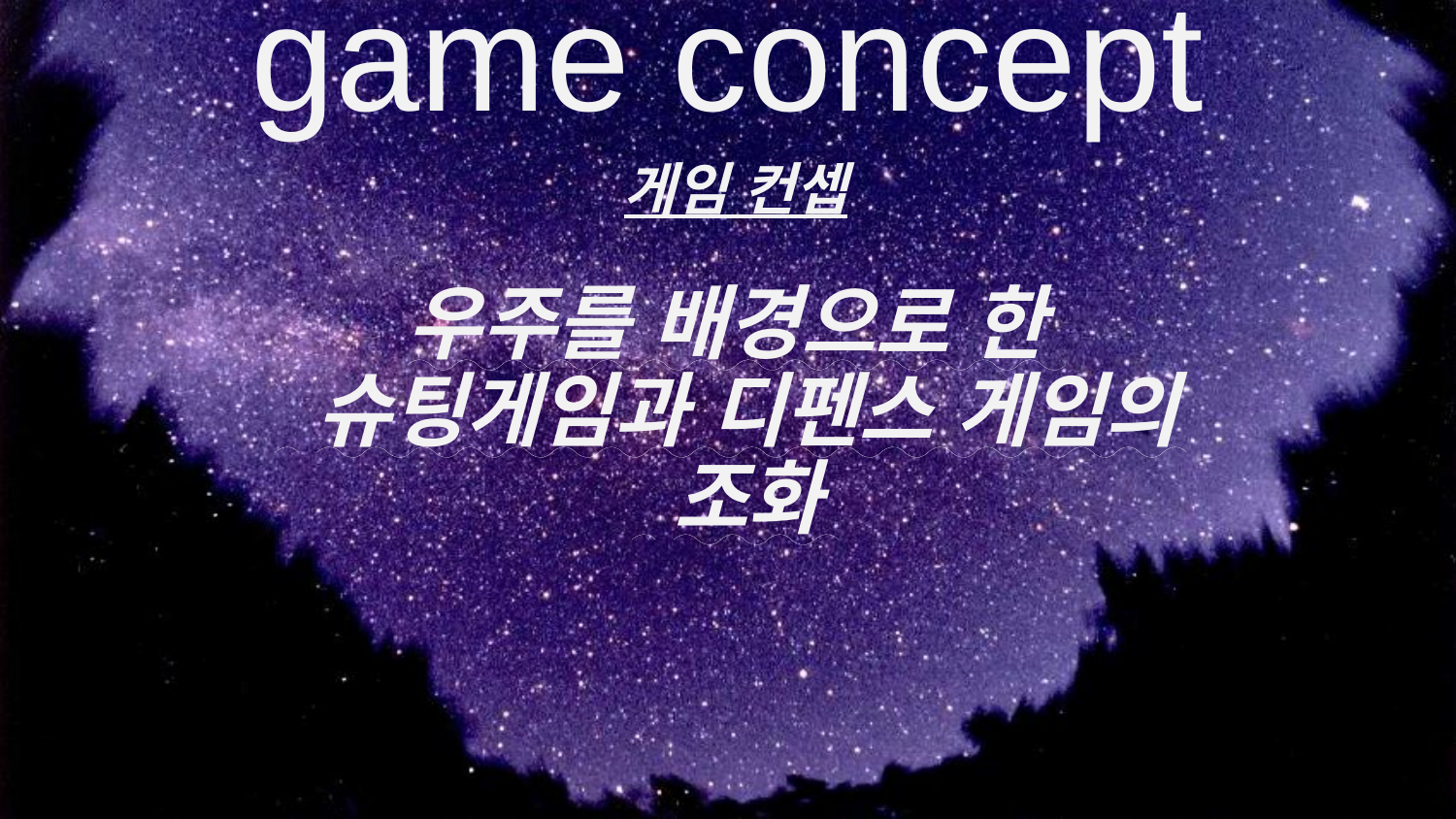

# game concept
게임 컨셉
우주를 배경으로 한
 슈팅게임과 디펜스 게임의
 조화